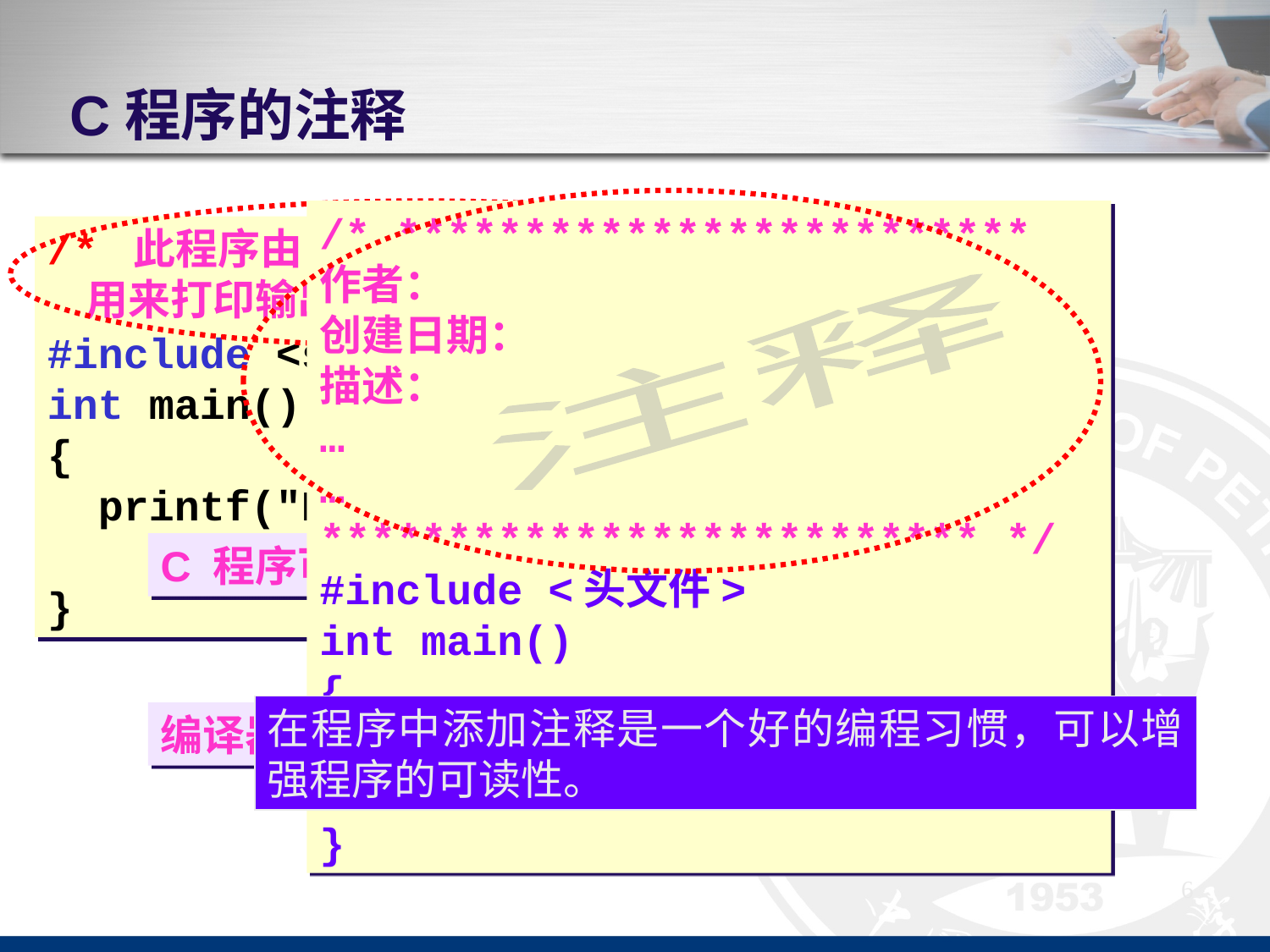

# C程序的注释

/* *************************
作者：
创建日期：
描述：
…
…
************************** */
#include <头文件>
int main()
{
    …
    …
}
/* 此程序由××× 编写
   用来打印输出“Hello World”*/
单行注释
多行注释

// 此程序用来打印Hello World

#include <stdio.h>
int main()
{
  printf("Hello World\n");

}
注释
C 程序可以包含注释，以便向读者作一般说明
在程序中添加注释是一个好的编程习惯，可以增强程序的可读性。
编译器并不处理这些注释
6